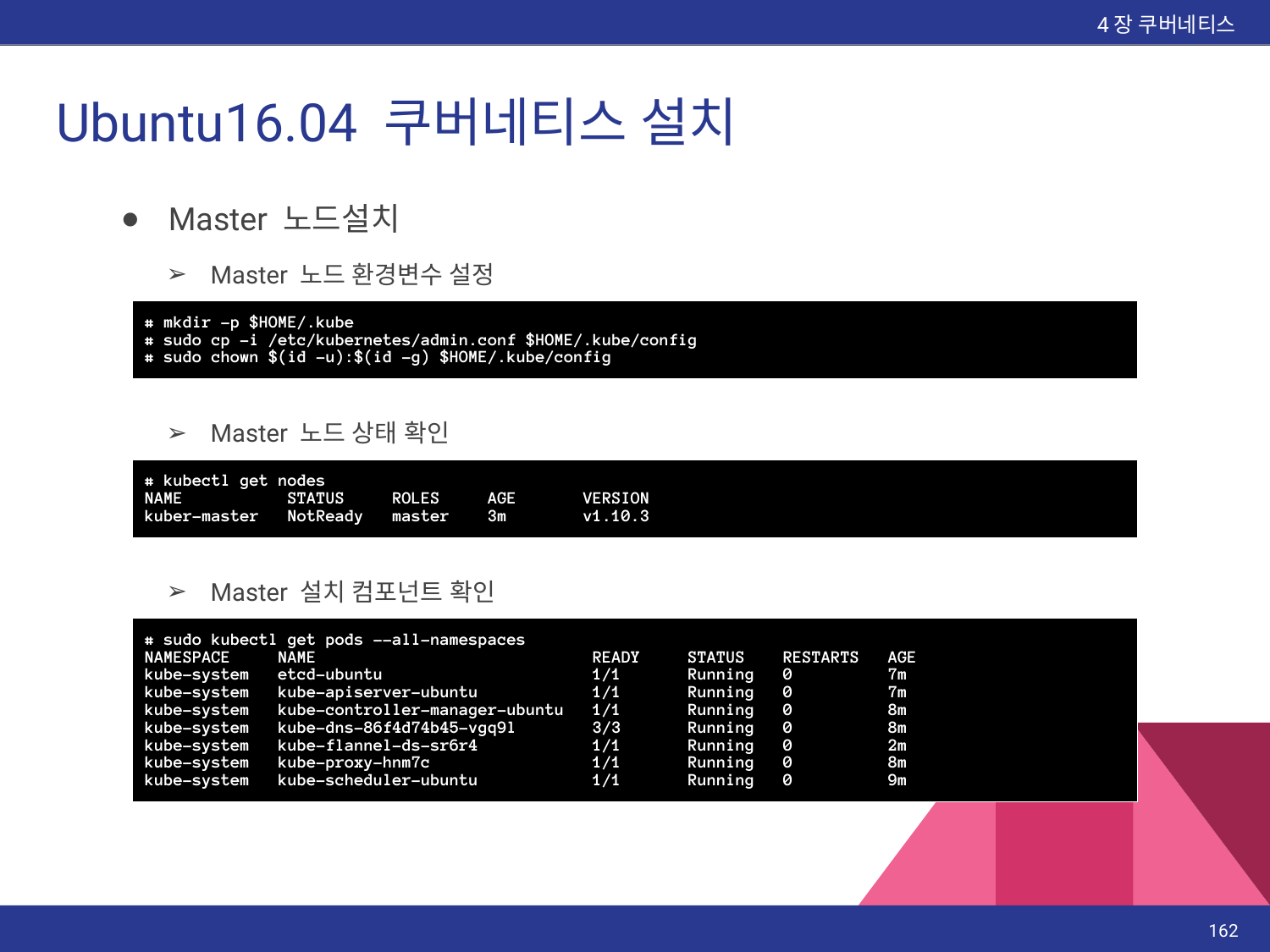

4장 쿠버네티스

# Ubuntu16.04 쿠버네티스 설치
Master 노드설치

Master 노드 환경변수 설정
| # mkdir -p $HOME/.kube # sudo cp -i /etc/kubernetes/admin.conf $HOME/.kube/config # sudo chown $(id -u):$(id -g) $HOME/.kube/config |
| --- |
Master 노드 상태 확인
| # kubectl get nodes NAME STATUS ROLES AGE VERSION kuber-master NotReady master 3m v1.10.3 |
| --- |
Master 설치 컴포넌트 확인
| # sudo kubectl get pods --all-namespaces NAMESPACE NAME READY STATUS RESTARTS AGE kube-system etcd-ubuntu 1/1 Running 0 7m kube-system kube-apiserver-ubuntu 1/1 Running 0 7m kube-system kube-controller-manager-ubuntu 1/1 Running 0 8m kube-system kube-dns-86f4d74b45-vgq9l 3/3 Running 0 8m kube-system kube-flannel-ds-sr6r4 1/1 Running 0 2m kube-system kube-proxy-hnm7c 1/1 Running 0 8m kube-system kube-scheduler-ubuntu 1/1 Running 0 9m |
| --- |
162